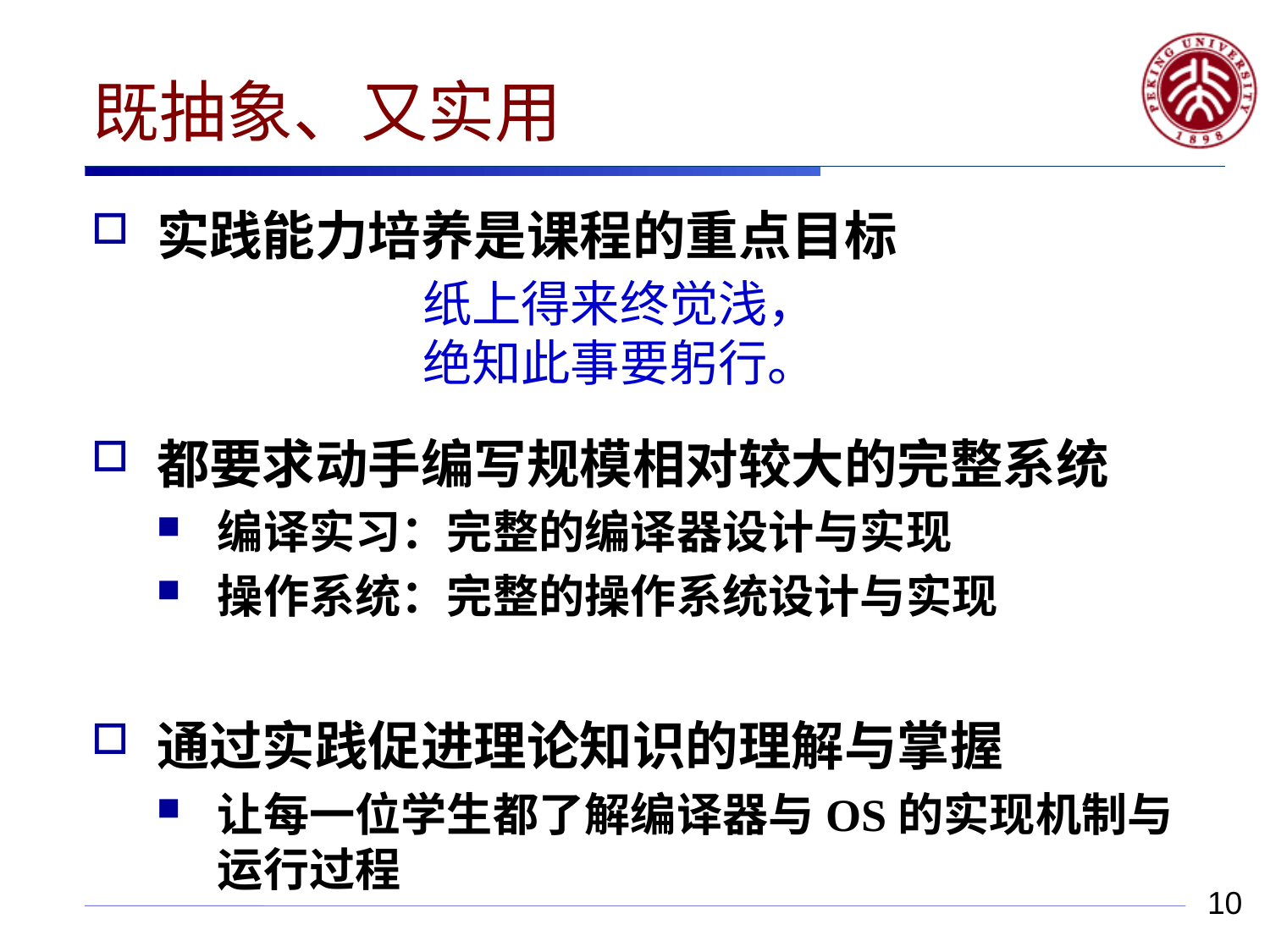

# 既抽象、又实用
实践能力培养是课程的重点目标

都要求动手编写规模相对较大的完整系统
编译实习：完整的编译器设计与实现
操作系统：完整的操作系统设计与实现

通过实践促进理论知识的理解与掌握
让每一位学生都了解编译器与OS的实现机制与运行过程
纸上得来终觉浅，
绝知此事要躬行。